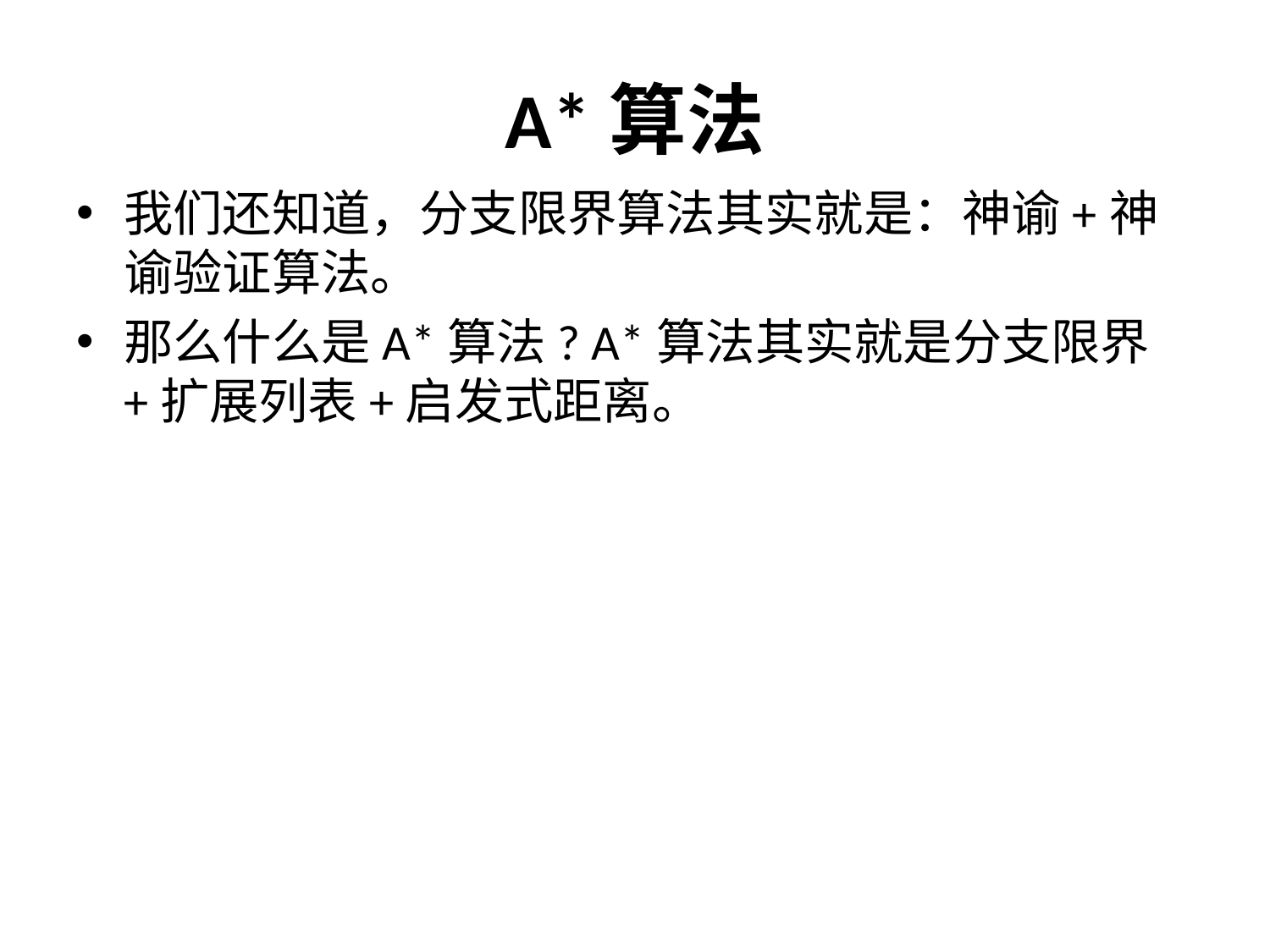

# A*算法
我们还知道，分支限界算法其实就是：神谕+神谕验证算法。
那么什么是A*算法? A*算法其实就是分支限界+扩展列表+启发式距离。